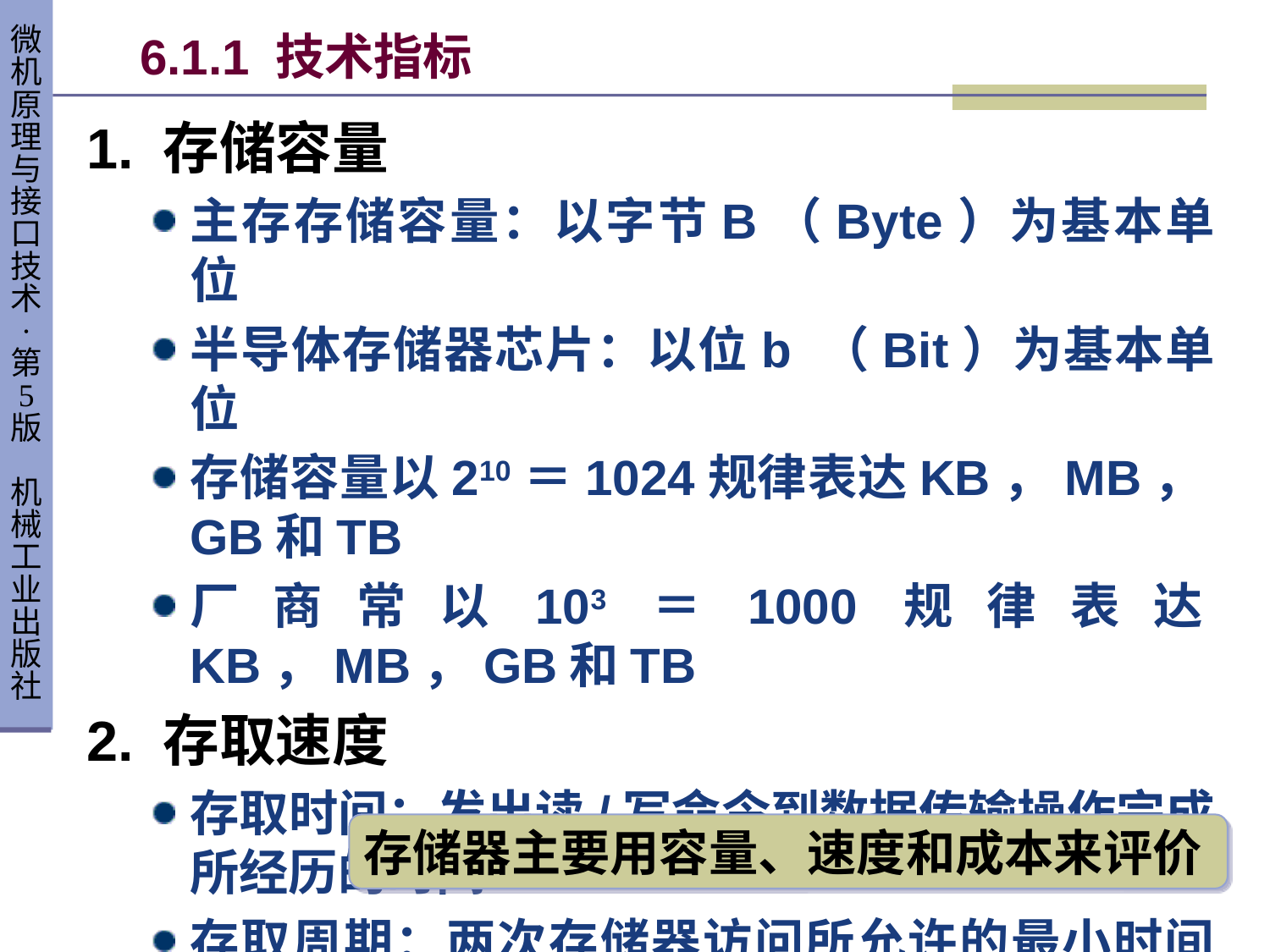

# 6.1.1 技术指标
1. 存储容量
主存存储容量：以字节B（Byte）为基本单位
半导体存储器芯片：以位b （Bit）为基本单位
存储容量以210＝1024规律表达KB，MB，GB和TB
厂商常以103＝1000规律表达KB，MB，GB和TB
2. 存取速度
存取时间：发出读/写命令到数据传输操作完成所经历的时间
存取周期：两次存储器访问所允许的最小时间间隔
存储器主要用容量、速度和成本来评价